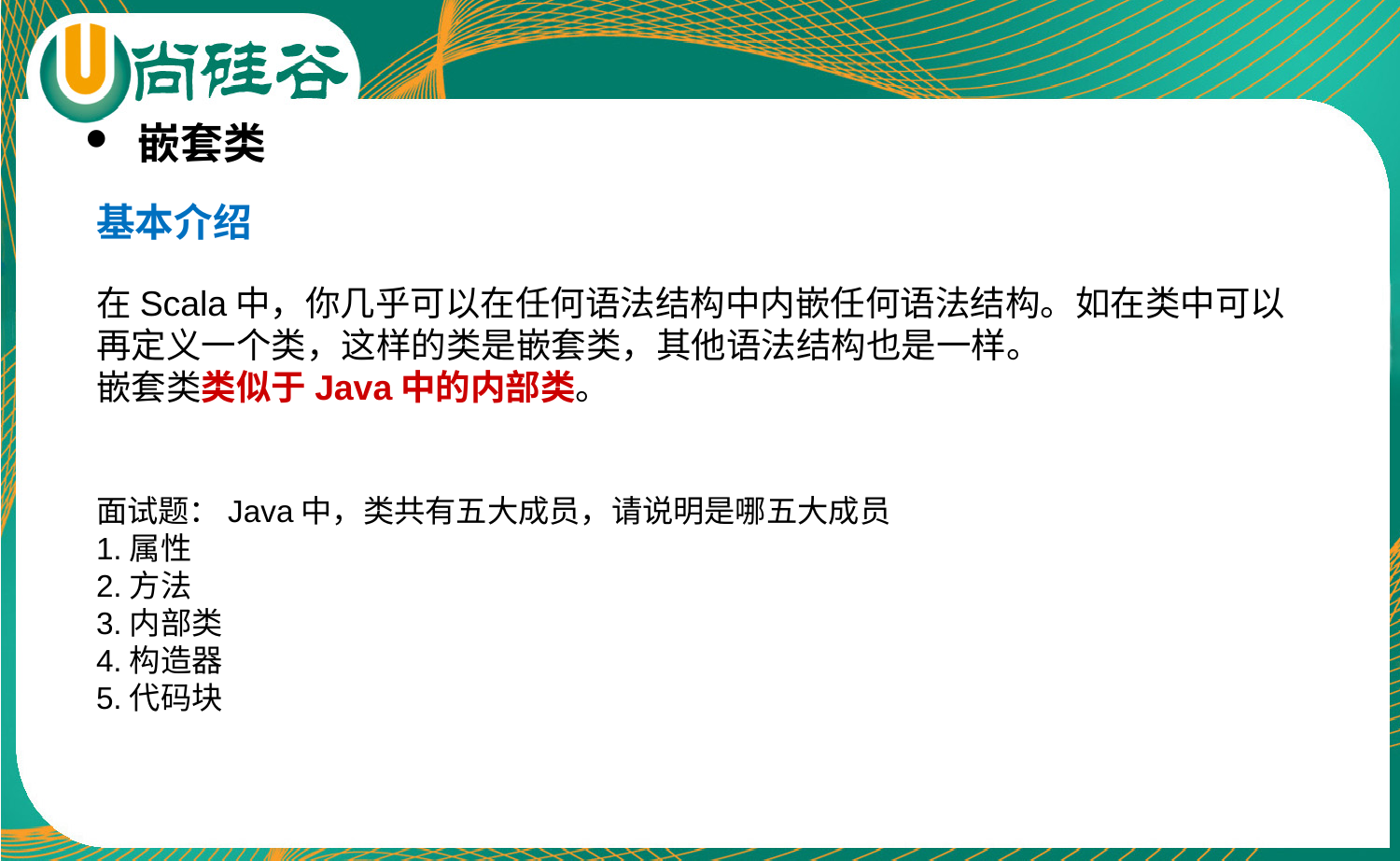

嵌套类

基本介绍

在Scala中，你几乎可以在任何语法结构中内嵌任何语法结构。如在类中可以再定义一个类，这样的类是嵌套类，其他语法结构也是一样。
嵌套类类似于Java中的内部类。

面试题：Java中，类共有五大成员，请说明是哪五大成员
1.属性
2.方法
3.内部类
4.构造器
5.代码块